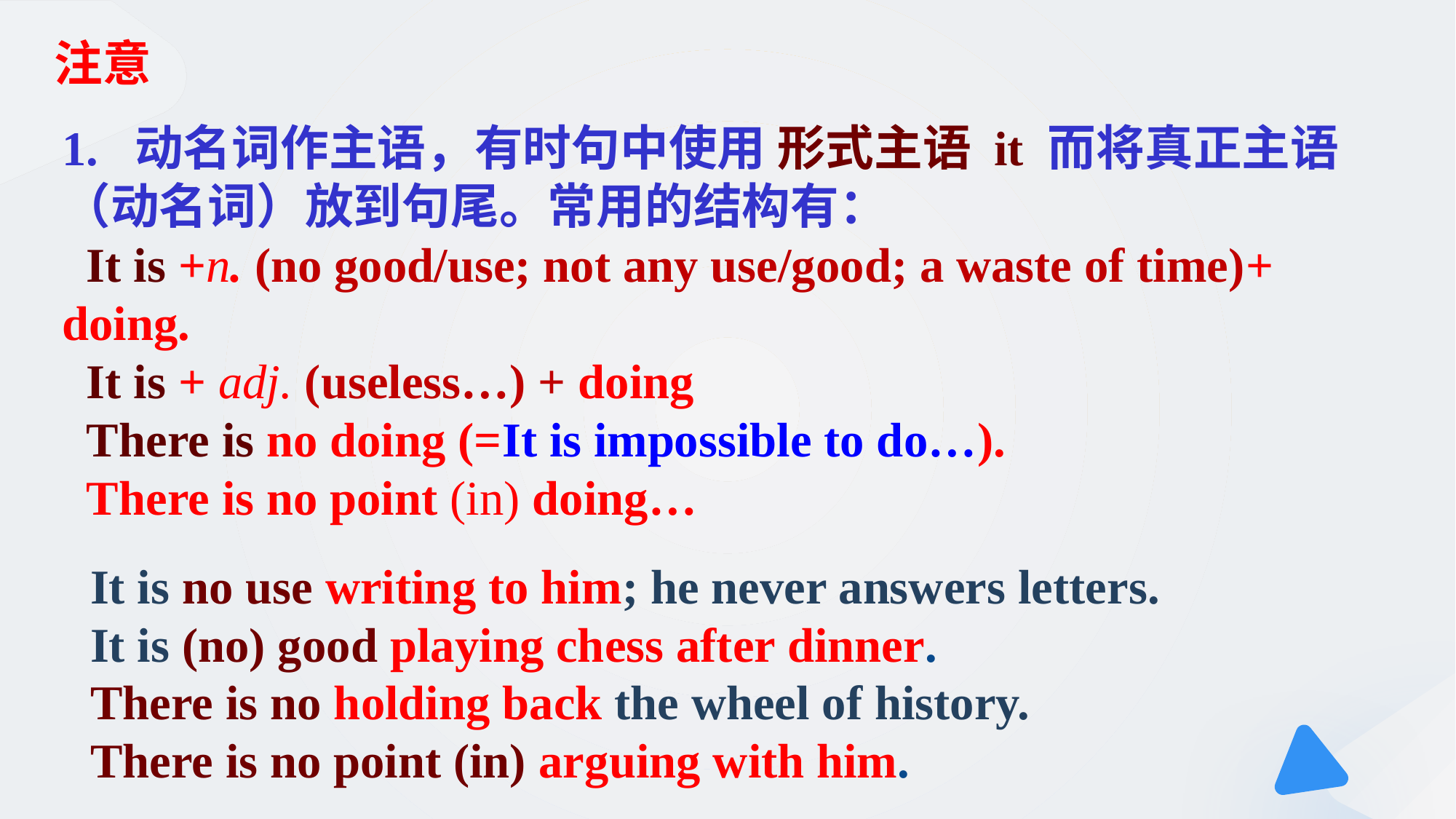

# 注意
1.  动名词作主语，有时句中使用 形式主语 it 而将真正主语（动名词）放到句尾。常用的结构有：
  It is +n. (no good/use; not any use/good; a waste of time)+ doing.
  It is + adj. (useless…) + doing
  There is no doing (=It is impossible to do…).
  There is no point (in) doing…
It is no use writing to him; he never answers letters.
It is (no) good playing chess after dinner.
There is no holding back the wheel of history.
There is no point (in) arguing with him.